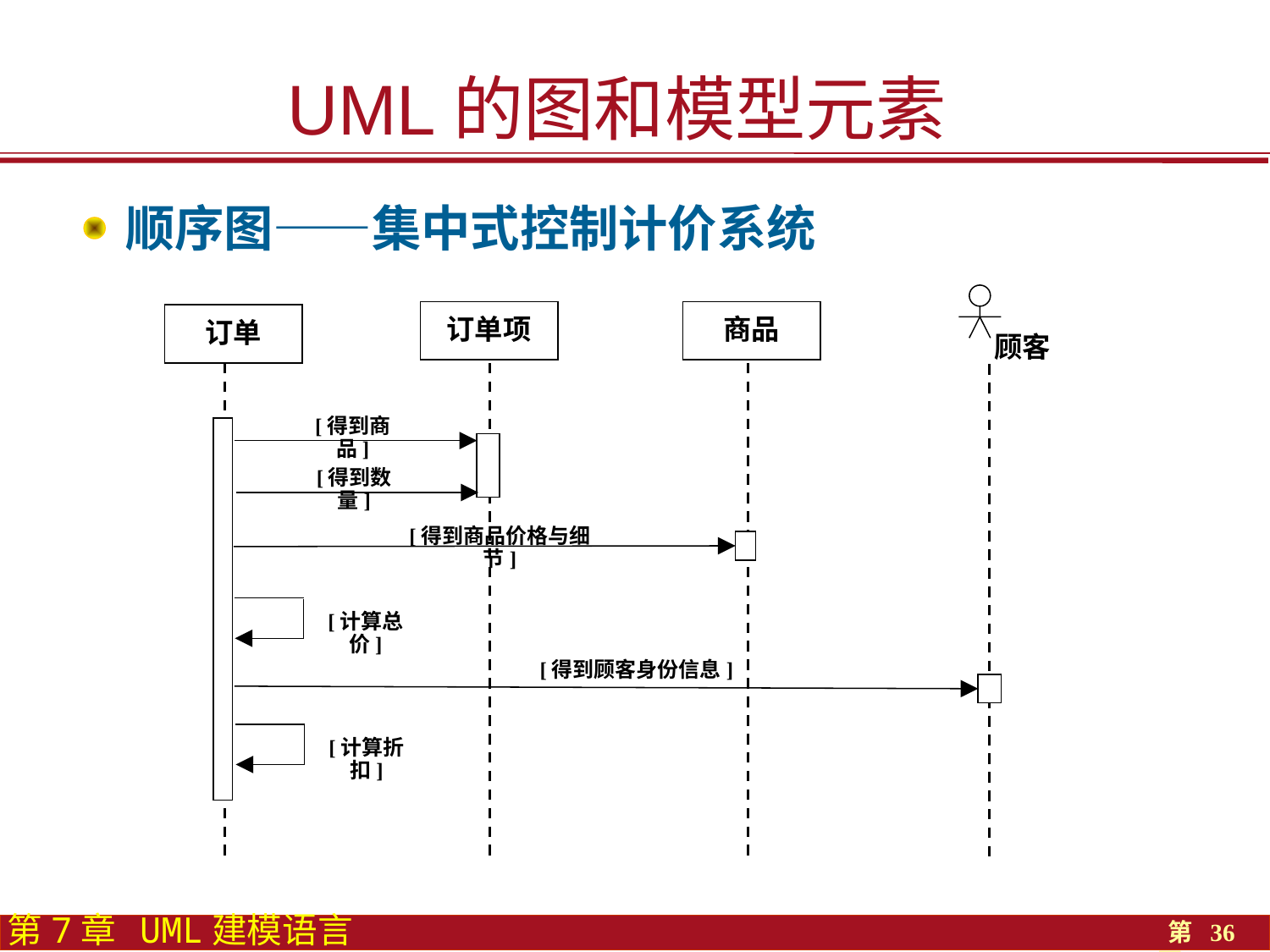

UML的图和模型元素
 顺序图——集中式控制计价系统

订单项
商品
订单
顾客
[得到商品]

[得到数量]
[得到商品价格与细节]

[计算总价]
[得到顾客身份信息]

[计算折扣]